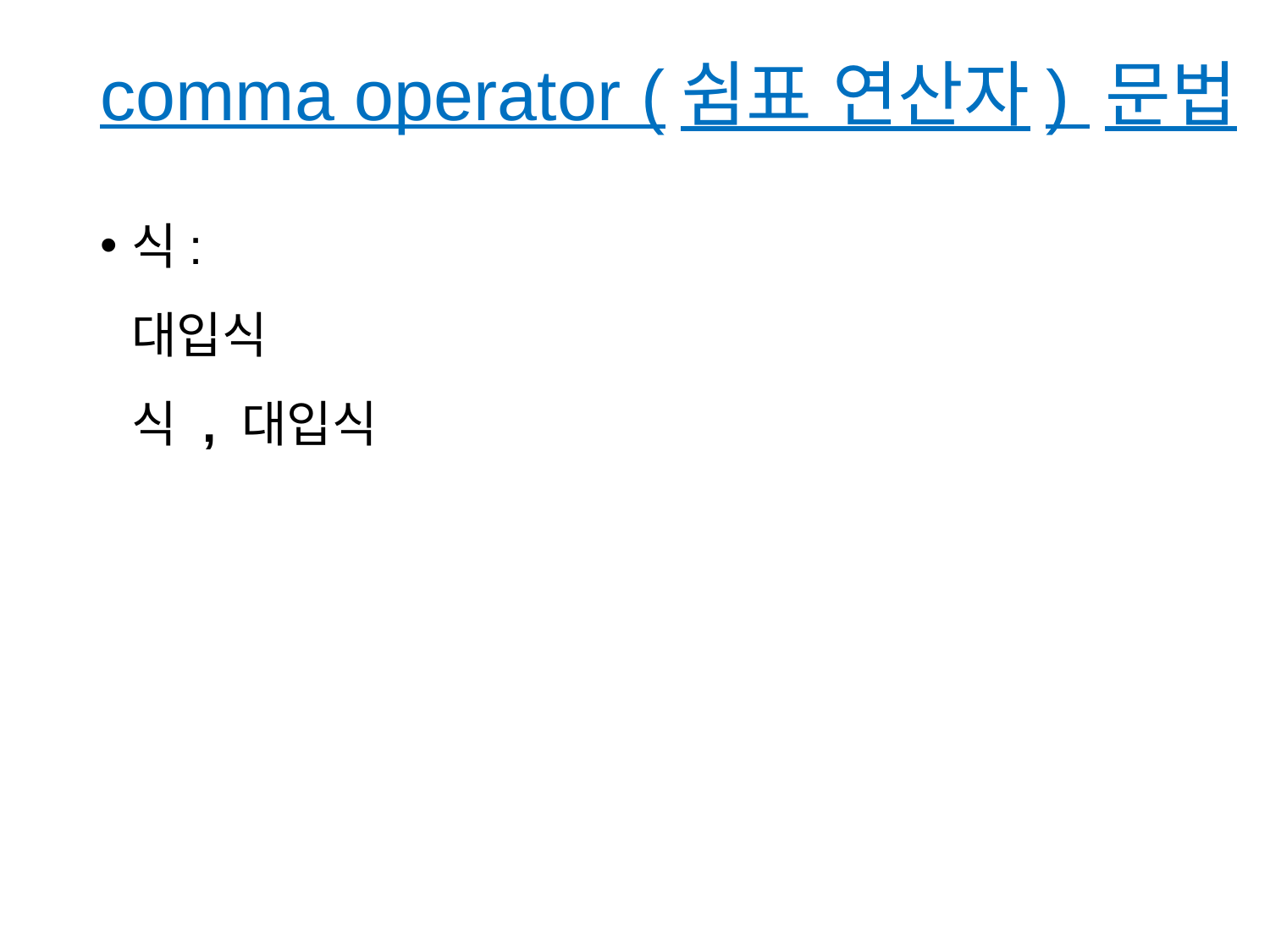

# comma operator (쉼표 연산자) 문법
식:
대입식
식 , 대입식